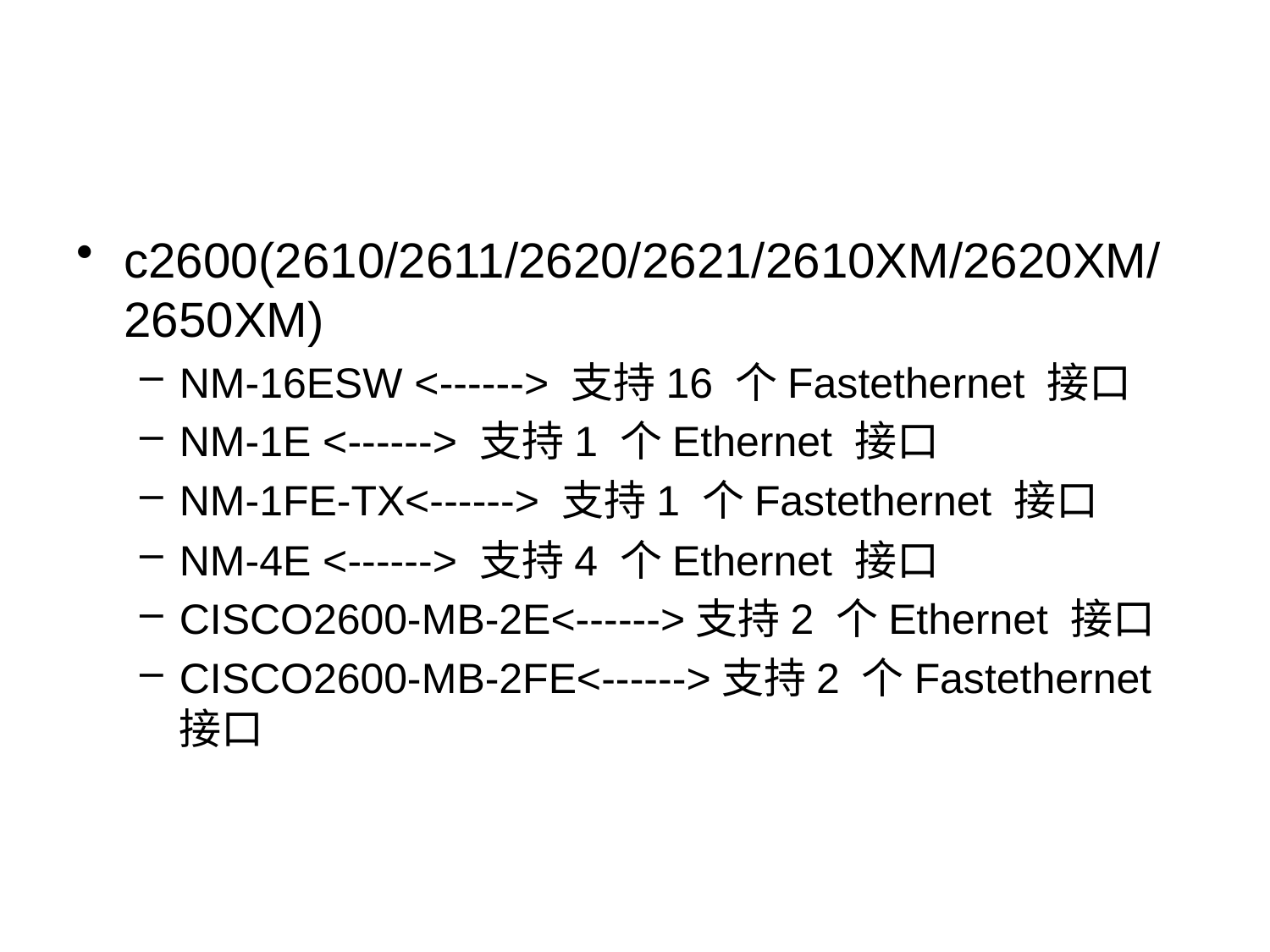

#
c2600(2610/2611/2620/2621/2610XM/2620XM/2650XM)
NM-16ESW <------> 支持16 个Fastethernet 接口
NM-1E <------> 支持1 个Ethernet 接口
NM-1FE-TX<------> 支持1 个Fastethernet 接口
NM-4E <------> 支持4 个Ethernet 接口
CISCO2600-MB-2E<------>支持2 个Ethernet 接口
CISCO2600-MB-2FE<------>支持2 个Fastethernet 接口